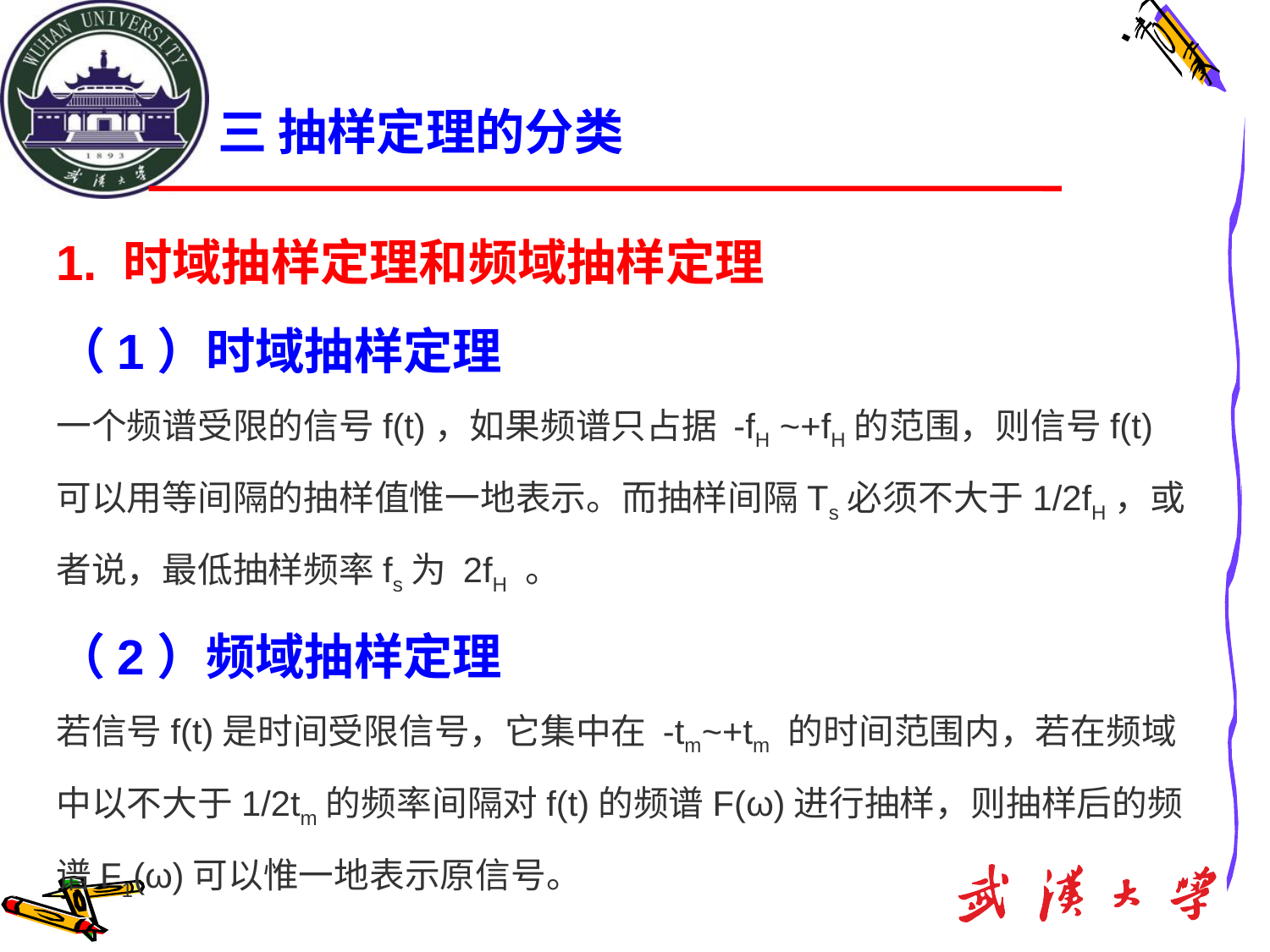

# 三 抽样定理的分类
1. 时域抽样定理和频域抽样定理
（1）时域抽样定理
一个频谱受限的信号f(t)，如果频谱只占据 -fH ~+fH的范围，则信号f(t)可以用等间隔的抽样值惟一地表示。而抽样间隔Ts必须不大于1/2fH，或者说，最低抽样频率fs为 2fH 。
（2）频域抽样定理
若信号f(t)是时间受限信号，它集中在 -tm~+tm 的时间范围内，若在频域中以不大于1/2tm的频率间隔对f(t)的频谱F(ω)进行抽样，则抽样后的频谱F1(ω)可以惟一地表示原信号。